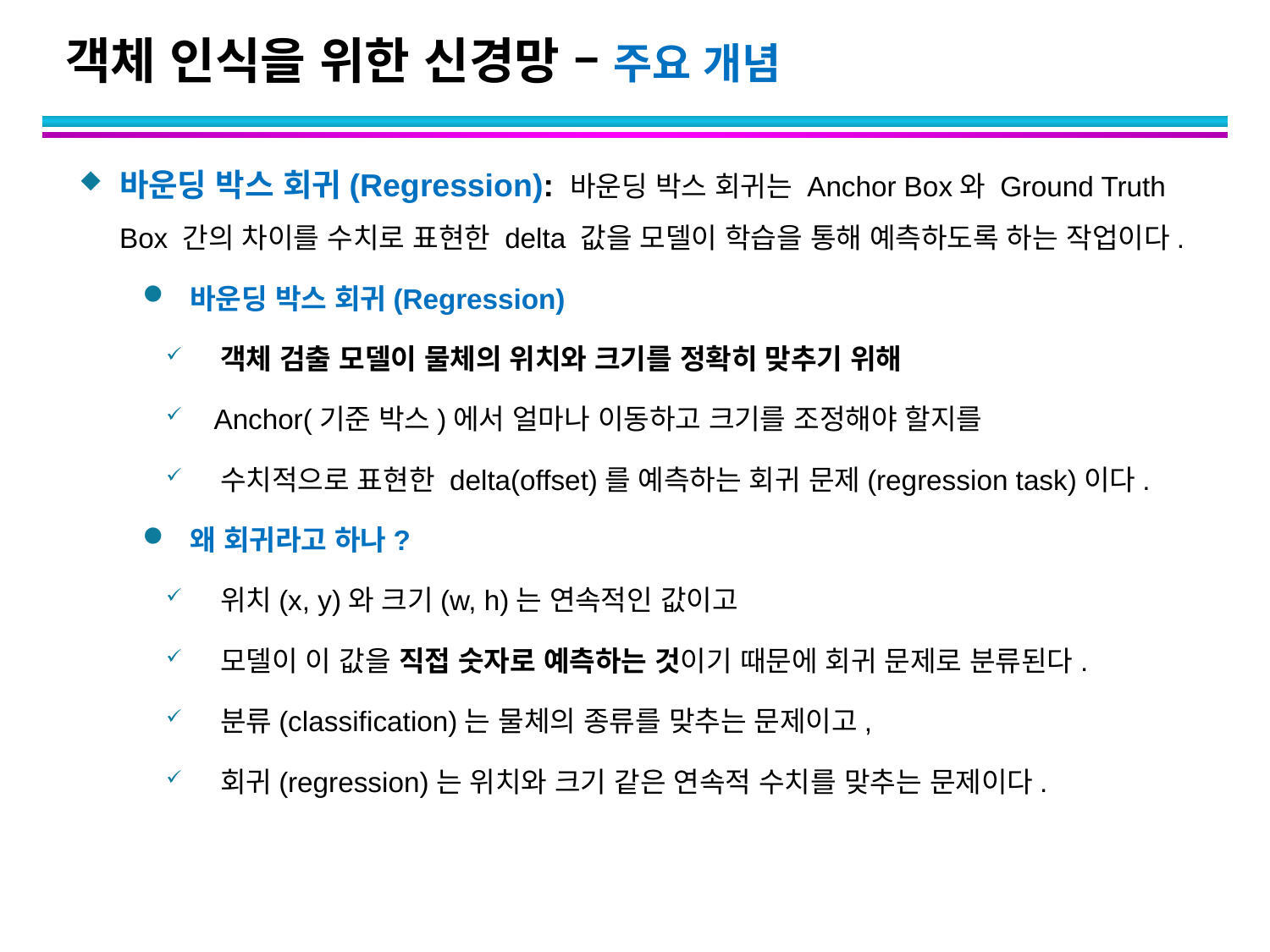

# 객체 인식을 위한 신경망 – 주요 개념
바운딩 박스 회귀(Regression): 바운딩 박스 회귀는 Anchor Box와 Ground Truth Box 간의 차이를 수치로 표현한 delta 값을 모델이 학습을 통해 예측하도록 하는 작업이다.
바운딩 박스 회귀(Regression)
 객체 검출 모델이 물체의 위치와 크기를 정확히 맞추기 위해
 Anchor(기준 박스)에서 얼마나 이동하고 크기를 조정해야 할지를
 수치적으로 표현한 delta(offset)를 예측하는 회귀 문제(regression task)이다.
왜 회귀라고 하나?
 위치(x, y)와 크기(w, h)는 연속적인 값이고
 모델이 이 값을 직접 숫자로 예측하는 것이기 때문에 회귀 문제로 분류된다.
 분류(classification)는 물체의 종류를 맞추는 문제이고,
 회귀(regression)는 위치와 크기 같은 연속적 수치를 맞추는 문제이다.